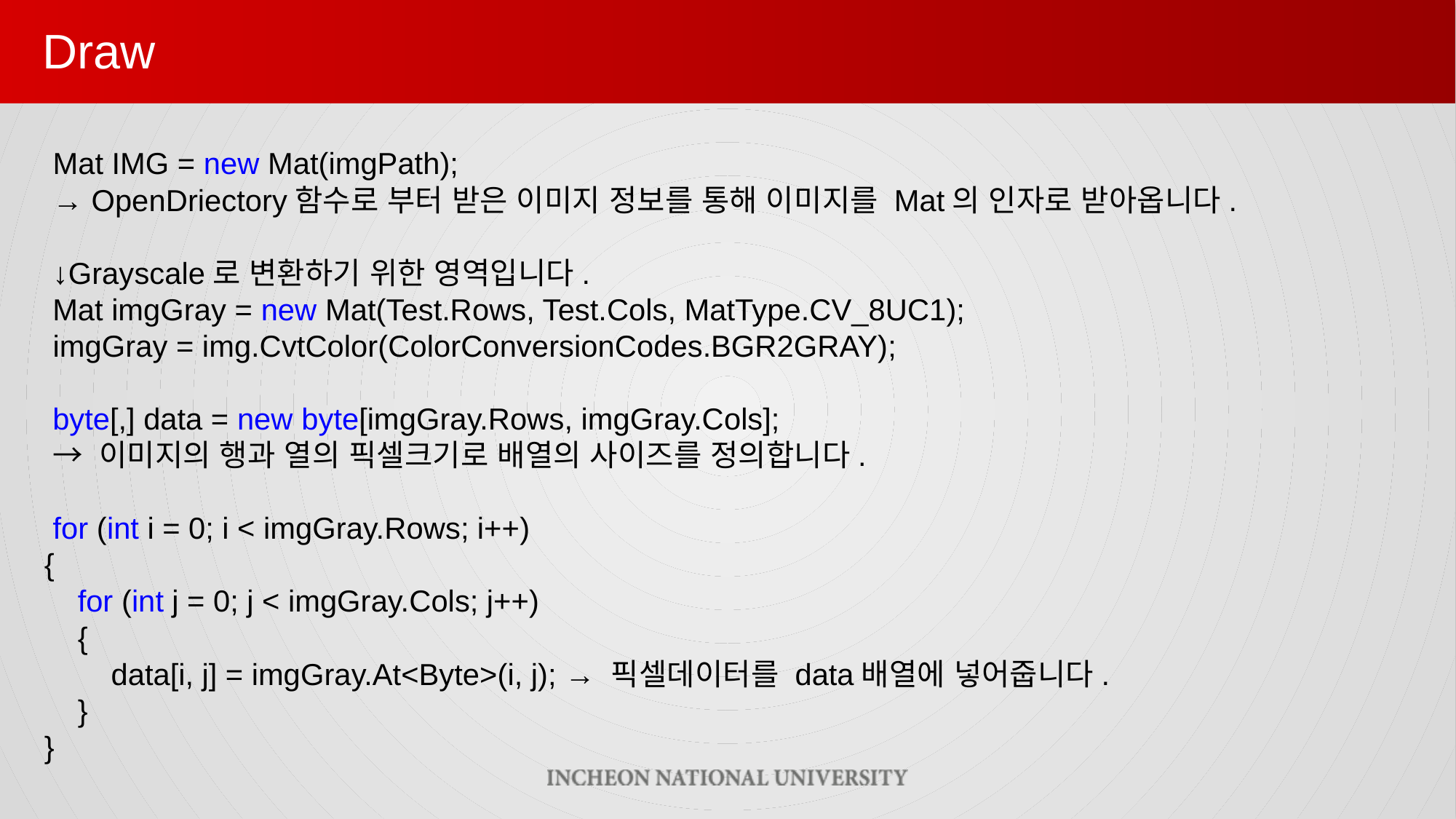

Draw
 	Mat IMG = new Mat(imgPath);
             → OpenDriectory함수로 부터 받은 이미지 정보를 통해 이미지를 Mat의 인자로 받아옵니다.

	↓Grayscale로 변환하기 위한 영역입니다.
             Mat imgGray = new Mat(Test.Rows, Test.Cols, MatType.CV_8UC1);
 	imgGray = img.CvtColor(ColorConversionCodes.BGR2GRAY);

             byte[,] data = new byte[imgGray.Rows, imgGray.Cols];
	→ 이미지의 행과 열의 픽셀크기로 배열의 사이즈를 정의합니다.

 	for (int i = 0; i < imgGray.Rows; i++)
            {
                for (int j = 0; j < imgGray.Cols; j++)
                {
                    data[i, j] = imgGray.At<Byte>(i, j); → 픽셀데이터를 data배열에 넣어줍니다.
                }
            }